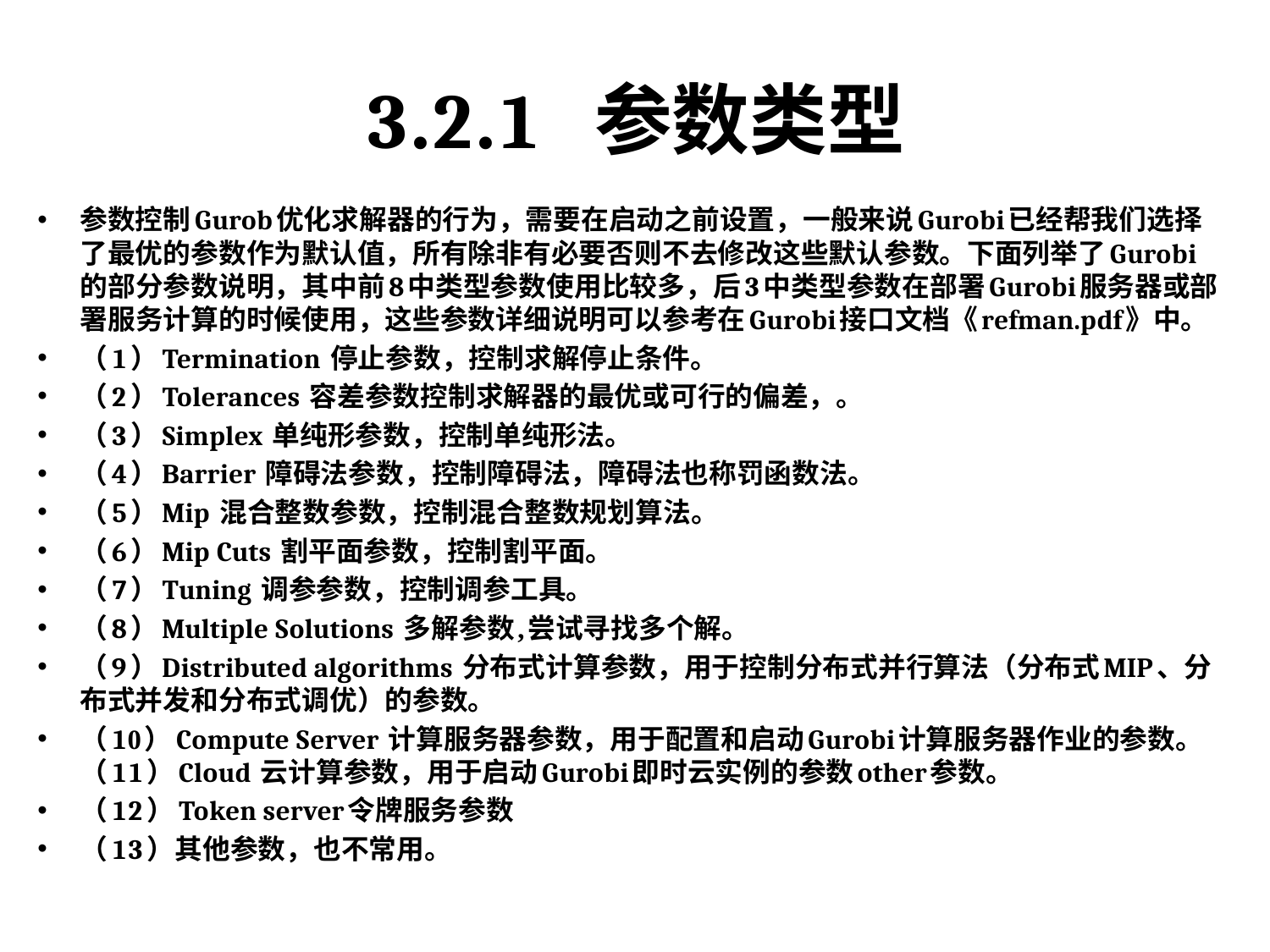

# 3.2.1  参数类型
参数控制Gurob优化求解器的行为，需要在启动之前设置，一般来说Gurobi已经帮我们选择了最优的参数作为默认值，所有除非有必要否则不去修改这些默认参数。下面列举了Gurobi的部分参数说明，其中前8中类型参数使用比较多，后3中类型参数在部署Gurobi服务器或部署服务计算的时候使用，这些参数详细说明可以参考在Gurobi接口文档《refman.pdf》中。
（1）Termination 停止参数，控制求解停止条件。
（2）Tolerances 容差参数控制求解器的最优或可行的偏差，。
（3）Simplex 单纯形参数，控制单纯形法。
（4）Barrier 障碍法参数，控制障碍法，障碍法也称罚函数法。
（5）Mip 混合整数参数，控制混合整数规划算法。
（6）Mip Cuts 割平面参数，控制割平面。
（7）Tuning 调参参数，控制调参工具。
（8）Multiple Solutions 多解参数,尝试寻找多个解。
（9）Distributed algorithms 分布式计算参数，用于控制分布式并行算法（分布式MIP、分布式并发和分布式调优）的参数。
（10）Compute Server 计算服务器参数，用于配置和启动Gurobi计算服务器作业的参数。（11）Cloud 云计算参数，用于启动Gurobi即时云实例的参数other参数。
（12）Token server令牌服务参数
（13）其他参数，也不常用。